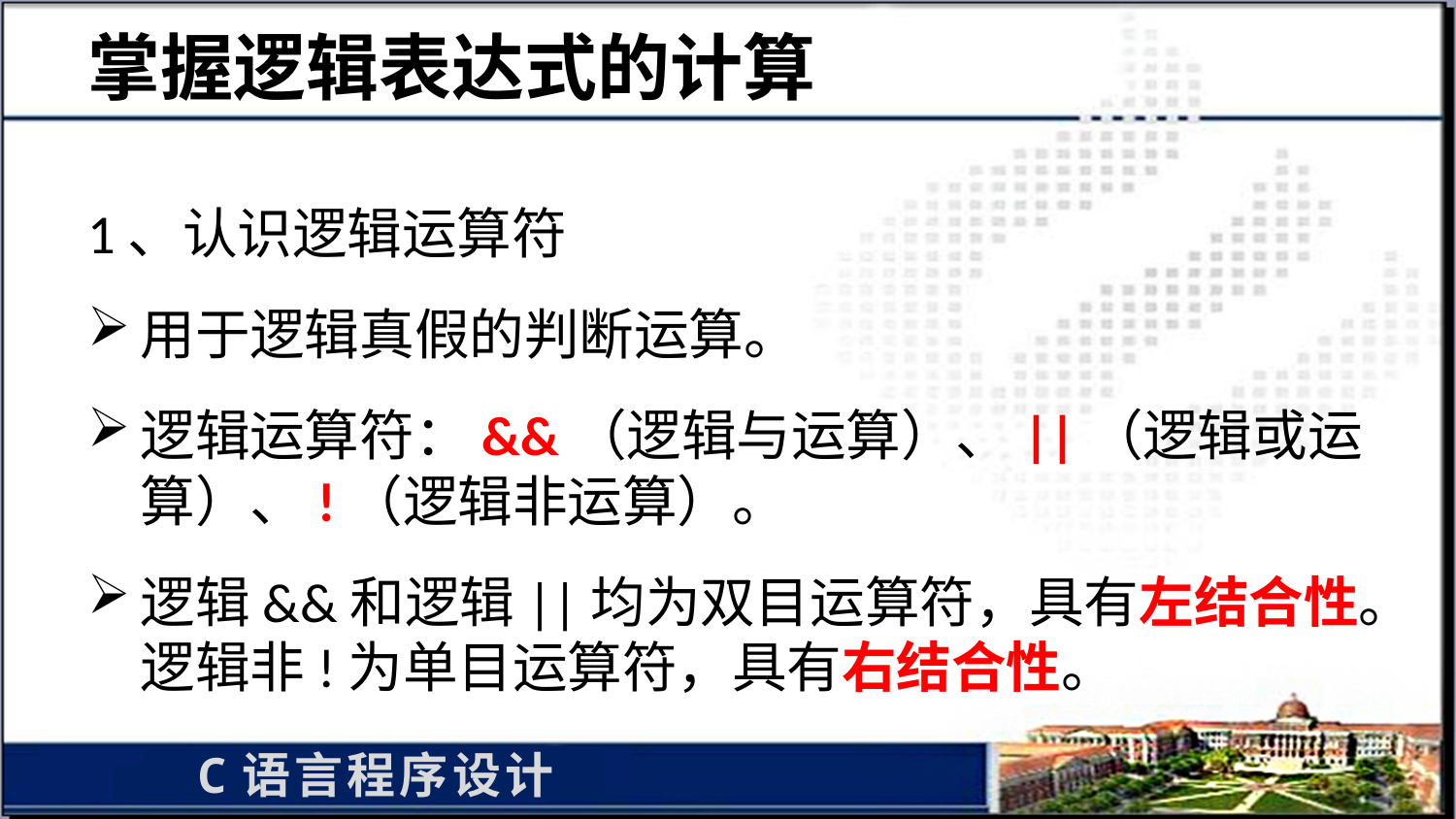

# 掌握逻辑表达式的计算
1、认识逻辑运算符
用于逻辑真假的判断运算。
逻辑运算符：&&（逻辑与运算）、||（逻辑或运算）、!（逻辑非运算）。
逻辑&&和逻辑||均为双目运算符，具有左结合性。逻辑非!为单目运算符，具有右结合性。